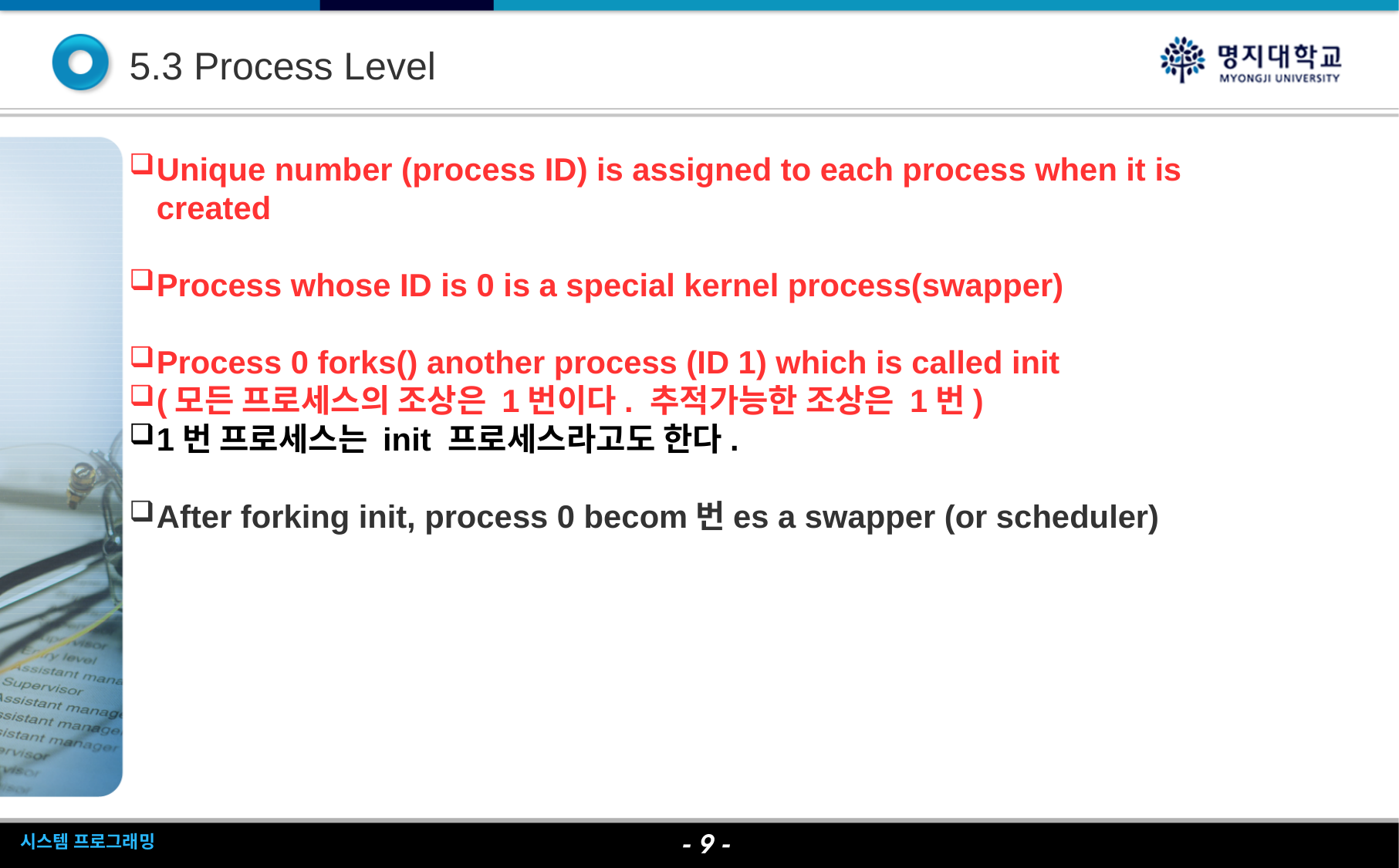

5.3 Process Level
Unique number (process ID) is assigned to each process when it is created

Process whose ID is 0 is a special kernel process(swapper)

Process 0 forks() another process (ID 1) which is called init
(모든 프로세스의 조상은 1번이다. 추적가능한 조상은 1번)
1번 프로세스는 init 프로세스라고도 한다.

After forking init, process 0 becom번es a swapper (or scheduler)
- 9 -